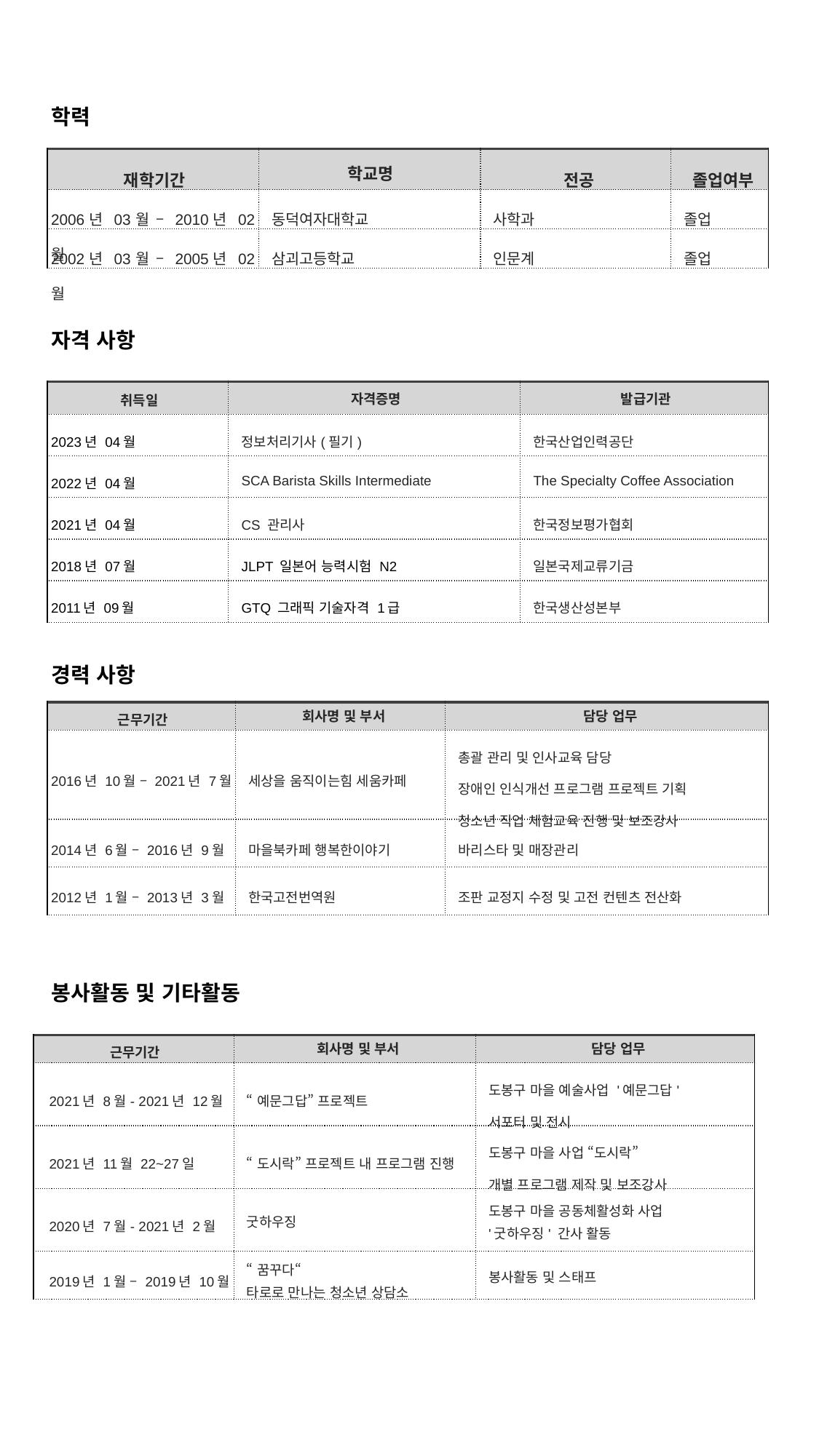

학력
| 재학기간 | 학교명 | 전공 | 졸업여부 |
| --- | --- | --- | --- |
| 2006년 03월 – 2010년 02월 | 동덕여자대학교 | 사학과 | 졸업 |
| 2002년 03월 – 2005년 02월 | 삼괴고등학교 | 인문계 | 졸업 |
자격 사항
| 취득일 | 자격증명 | 발급기관 |
| --- | --- | --- |
| 2023년 04월 | 정보처리기사(필기) | 한국산업인력공단 |
| 2022년 04월 | SCA Barista Skills Intermediate | The Specialty Coffee Association |
| 2021년 04월 | CS 관리사 | 한국정보평가협회 |
| 2018년 07월 | JLPT 일본어 능력시험 N2 | 일본국제교류기금 |
| 2011년 09월 | GTQ 그래픽 기술자격 1급 | 한국생산성본부 |
경력 사항
| 근무기간 | 회사명 및 부서 | 담당 업무 |
| --- | --- | --- |
| 2016년 10월 – 2021년 7월 | 세상을 움직이는힘 세움카페 | 총괄 관리 및 인사교육 담당 장애인 인식개선 프로그램 프로젝트 기획 청소년 직업 체험교육 진행 및 보조강사 |
| 2014년 6월 – 2016년 9월 | 마을북카페 행복한이야기 | 바리스타 및 매장관리 |
| 2012년 1월 – 2013년 3월 | 한국고전번역원 | 조판 교정지 수정 및 고전 컨텐츠 전산화 |
봉사활동 및 기타활동
| 근무기간 | 회사명 및 부서 | 담당 업무 |
| --- | --- | --- |
| 2021년 8월- 2021년 12월 | “예문그답” 프로젝트 | 도봉구 마을 예술사업 '예문그답' 서포터 및 전시 |
| 2021년 11월 22~27일 | “도시락” 프로젝트 내 프로그램 진행 | 도봉구 마을 사업 “도시락” 개별 프로그램 제작 및 보조강사 |
| 2020년 7월- 2021년 2월 | 굿하우징 | 도봉구 마을 공동체활성화 사업 '굿하우징' 간사 활동 |
| 2019년 1월 – 2019년 10월 | “꿈꾸다“ 타로로 만나는 청소년 상담소 | 봉사활동 및 스태프 |